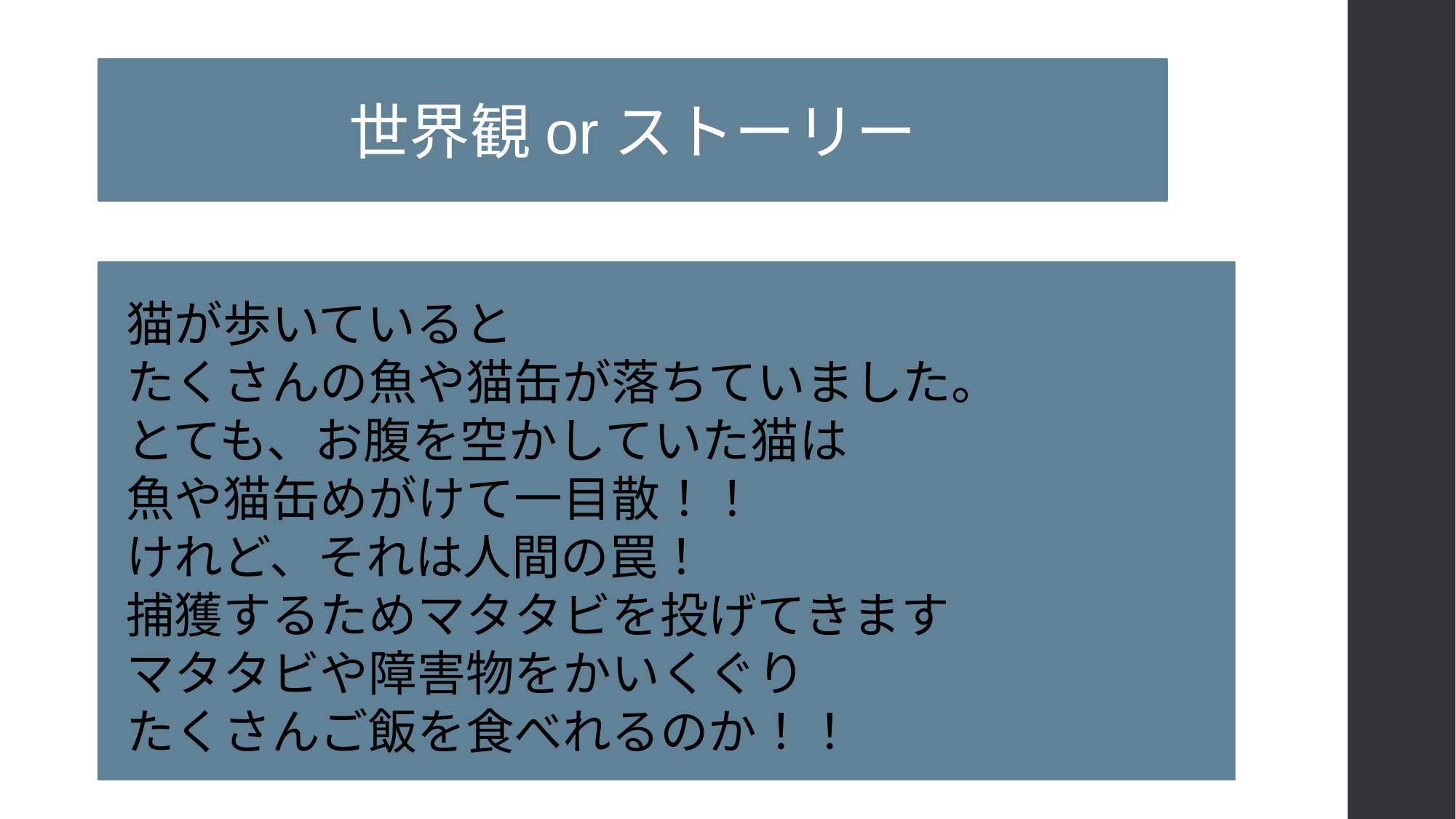

世界観orストーリー

猫が歩いていると
たくさんの魚や猫缶が落ちていました。
とても、お腹を空かしていた猫は
魚や猫缶めがけて一目散！！
けれど、それは人間の罠！
捕獲するためマタタビを投げてきます
マタタビや障害物をかいくぐり
たくさんご飯を食べれるのか！！